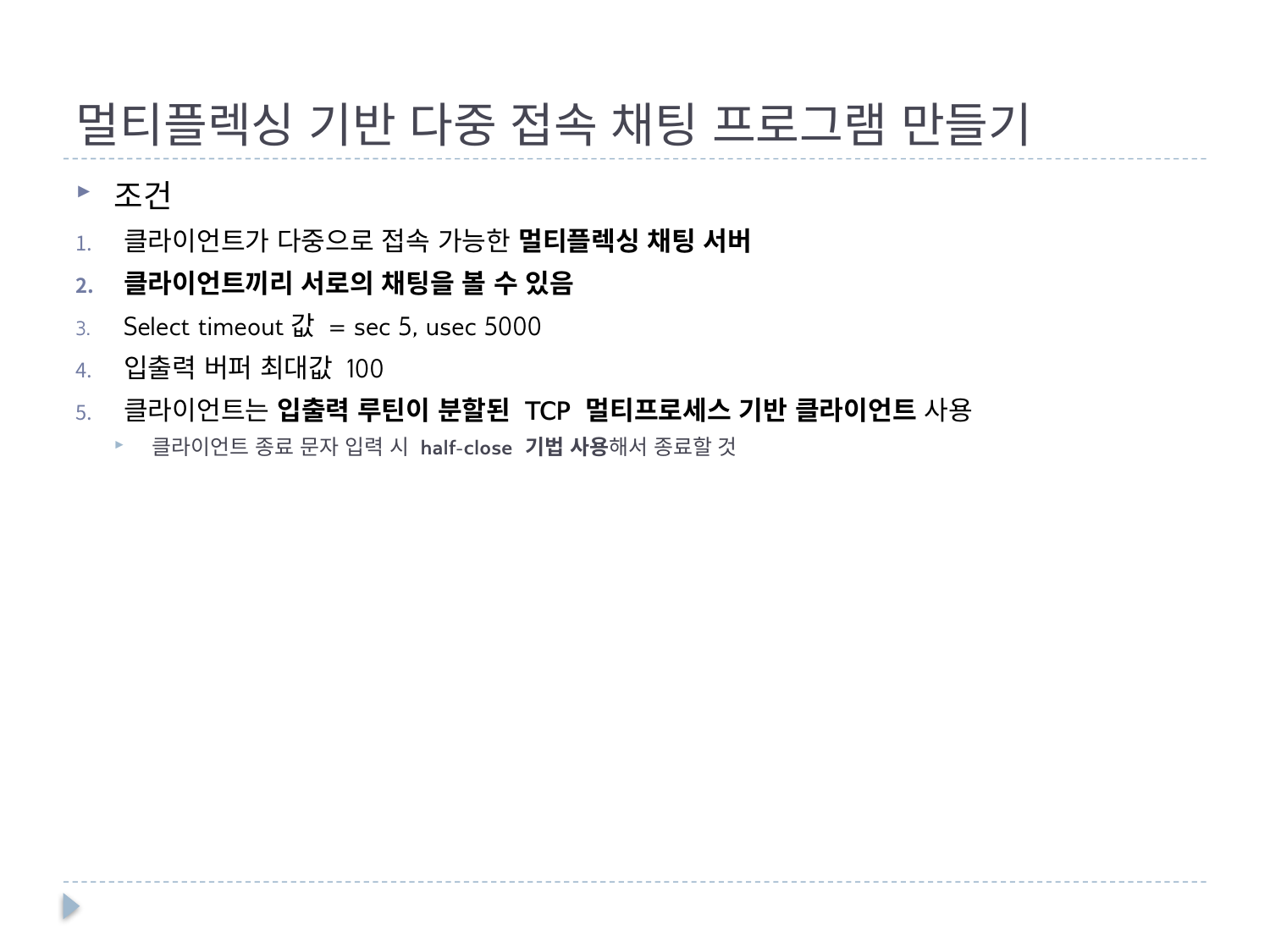

# 멀티플렉싱 기반 다중 접속 채팅 프로그램 만들기
조건
클라이언트가 다중으로 접속 가능한 멀티플렉싱 채팅 서버
클라이언트끼리 서로의 채팅을 볼 수 있음
Select timeout값 = sec 5, usec 5000
입출력 버퍼 최대값 100
클라이언트는 입출력 루틴이 분할된 TCP 멀티프로세스 기반 클라이언트 사용
클라이언트 종료 문자 입력 시 half-close 기법 사용해서 종료할 것